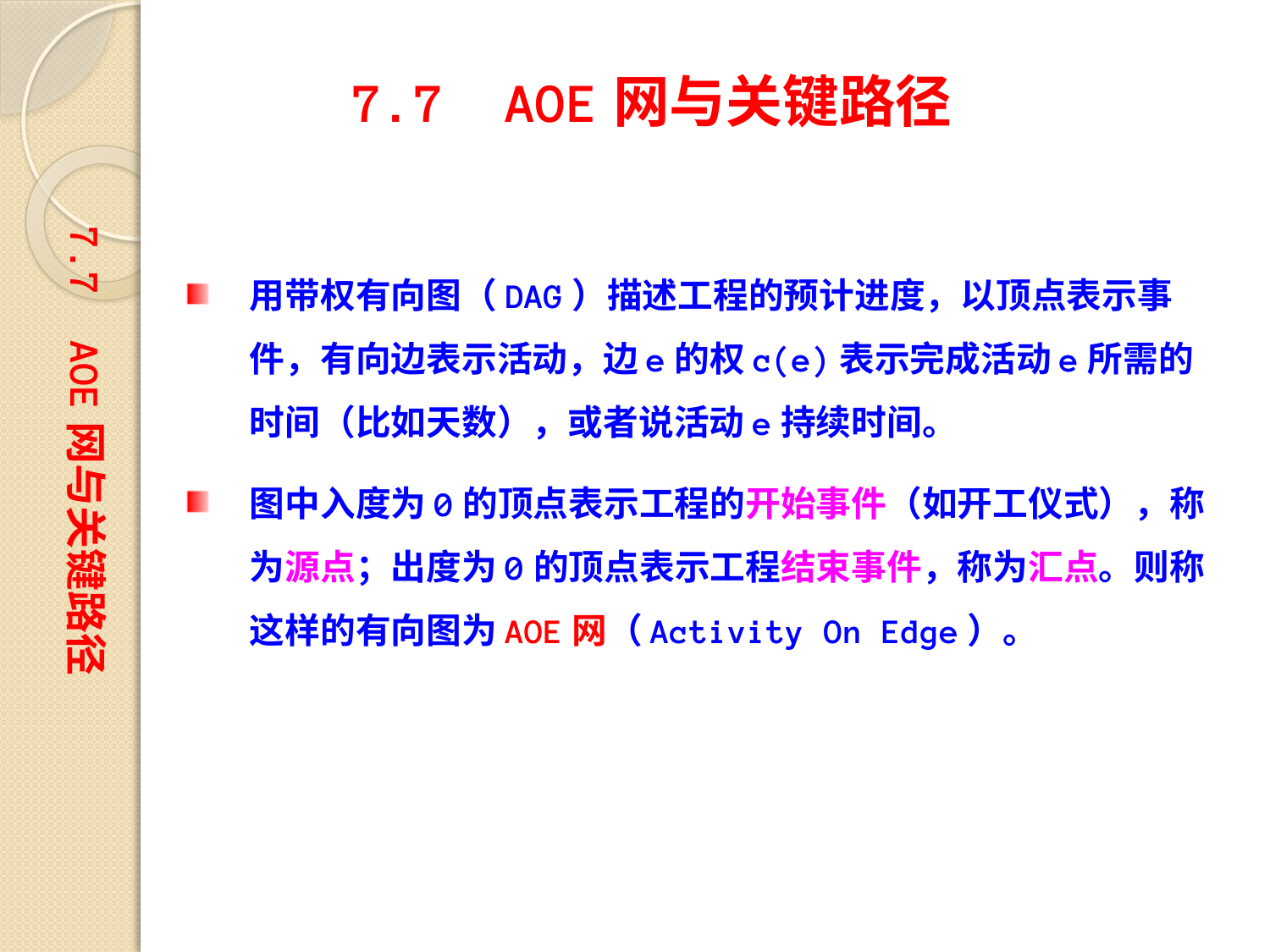

7.7  AOE网与关键路径
7.7  AOE网与关键路径
用带权有向图（DAG）描述工程的预计进度，以顶点表示事件，有向边表示活动，边e的权c(e)表示完成活动e所需的时间（比如天数），或者说活动e持续时间。
图中入度为0的顶点表示工程的开始事件（如开工仪式），称为源点；出度为0的顶点表示工程结束事件，称为汇点。则称这样的有向图为AOE网（Activity On Edge）。